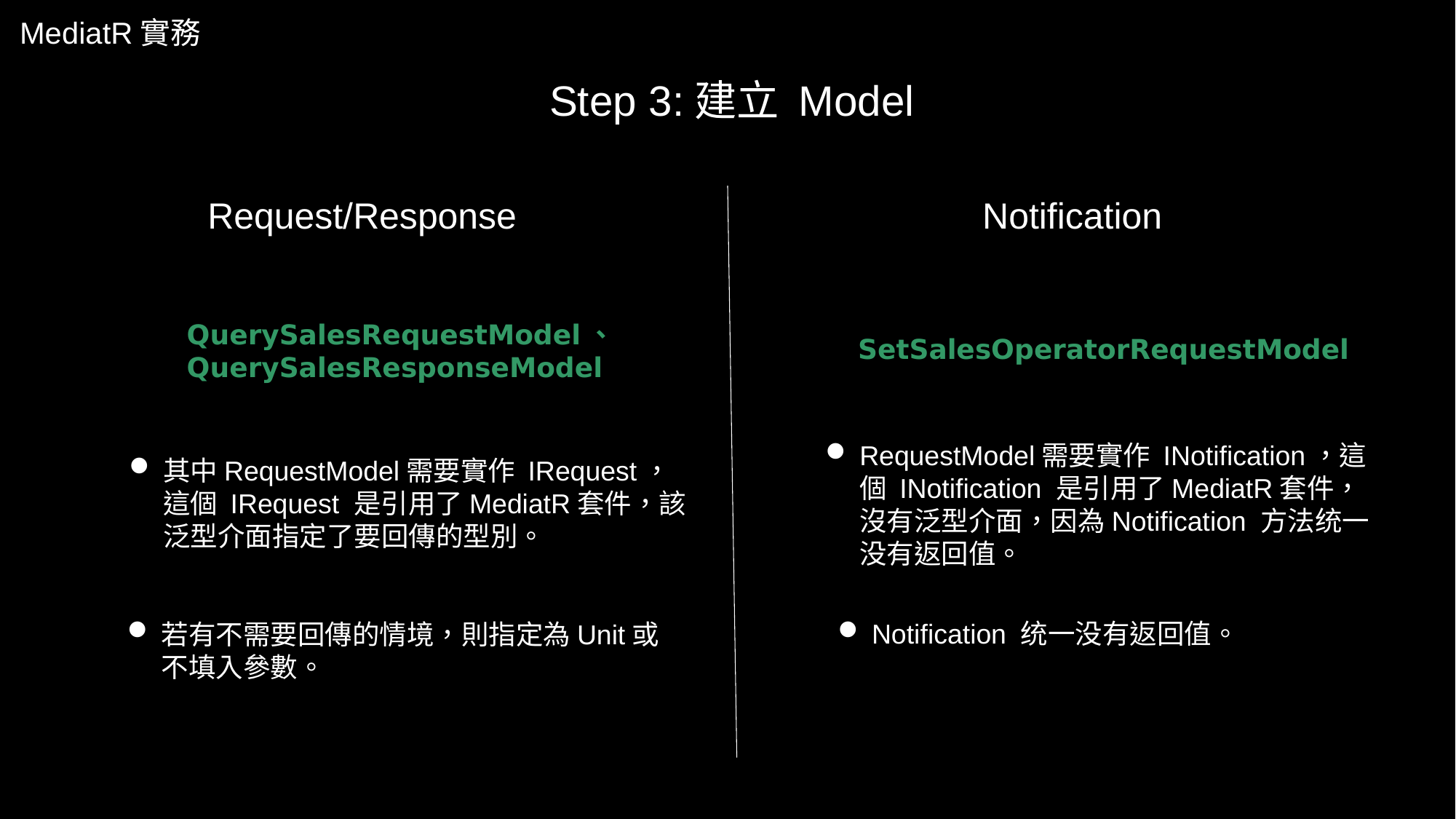

MediatR實務
Step 3:建立 Model
Request/Response
Notification
QuerySalesRequestModel、QuerySalesResponseModel
SetSalesOperatorRequestModel
RequestModel需要實作 INotification，這個 INotification 是引用了MediatR套件，沒有泛型介面，因為Notification 方法统一没有返回值。
其中RequestModel需要實作 IRequest，這個 IRequest 是引用了MediatR套件，該泛型介面指定了要回傳的型別。
Notification 统一没有返回值。
若有不需要回傳的情境，則指定為Unit或不填入參數。